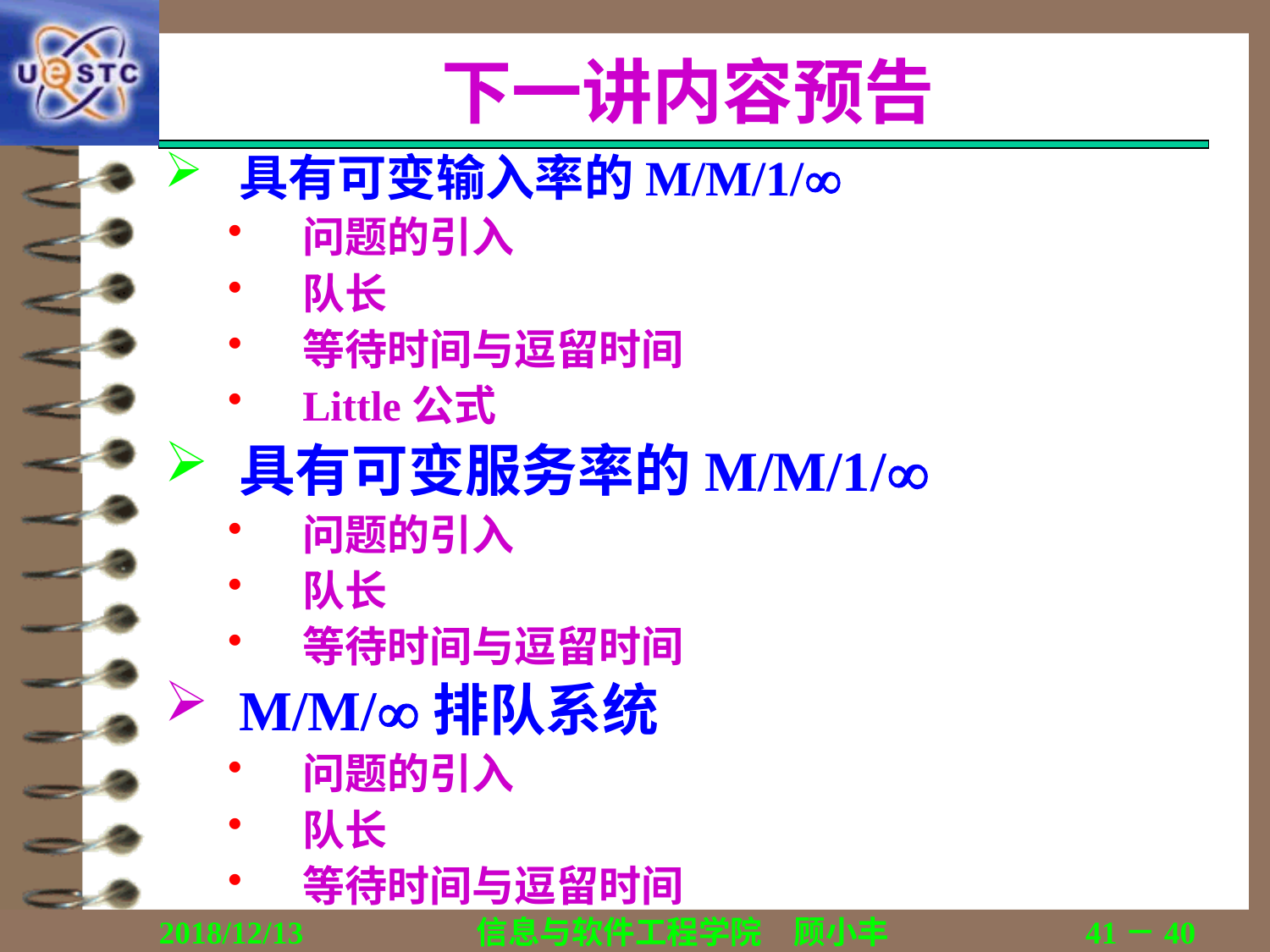

# 下一讲内容预告
具有可变输入率的M/M/1/∞
问题的引入
队长
等待时间与逗留时间
Little公式
具有可变服务率的M/M/1/∞
问题的引入
队长
等待时间与逗留时间
M/M/∞排队系统
问题的引入
队长
等待时间与逗留时间
2018/12/13
信息与软件工程学院　顾小丰
41－40